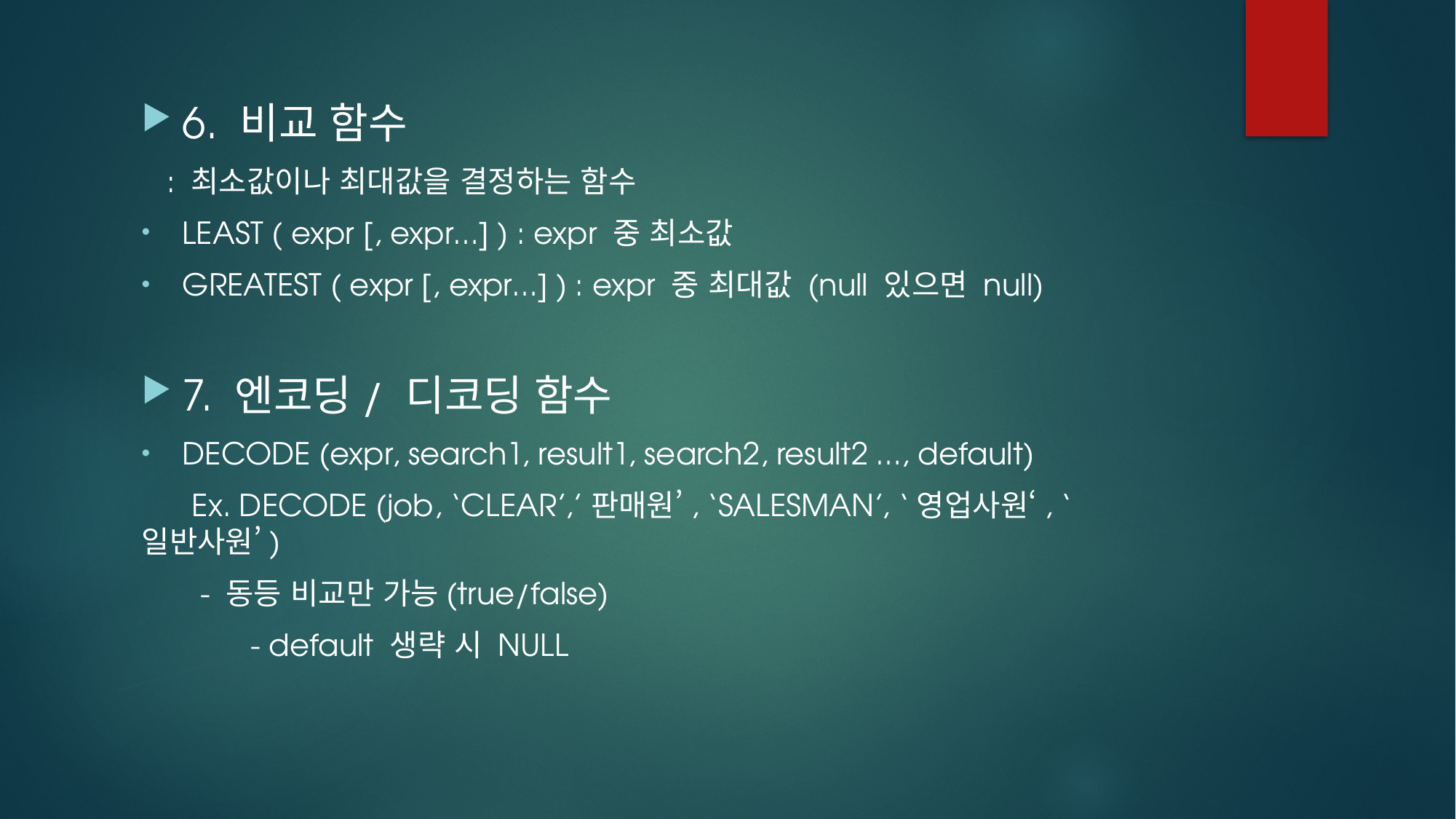

6. 비교 함수
   : 최소값이나 최대값을 결정하는 함수
LEAST ( expr [, expr…] ) : expr 중 최소값
GREATEST ( expr [, expr…] ) : expr 중 최대값 (null 있으면 null)

7. 엔코딩/ 디코딩 함수
DECODE (expr, search1, result1, search2, result2 …, default)
      Ex. DECODE (job, ‘CLEAR’,’판매원’, ‘SALESMAN’, ‘영업사원‘, ‘일반사원’)
       - 동등 비교만 가능(true/false)
   	- default 생략 시 NULL